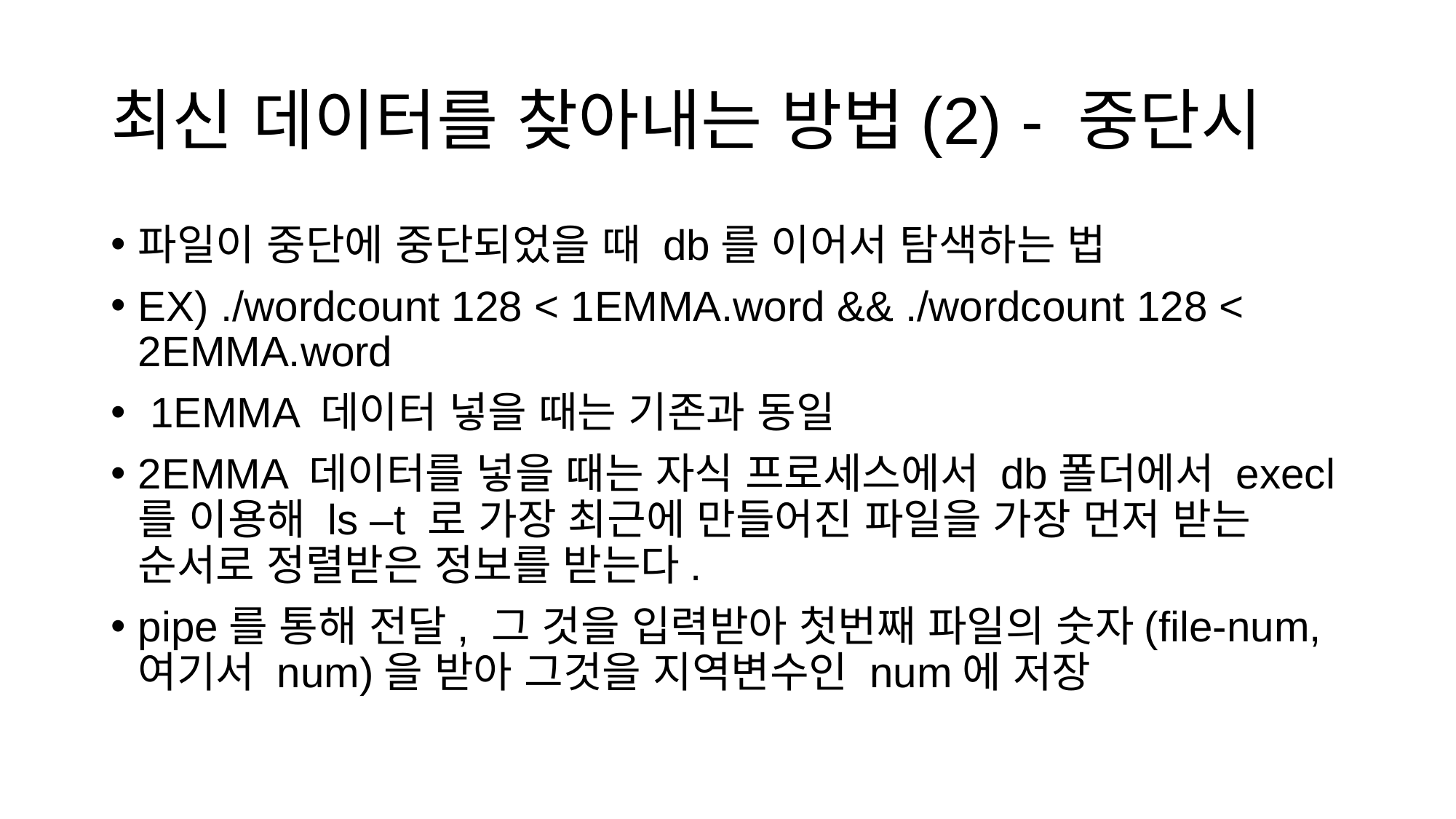

# 최신 데이터를 찾아내는 방법(2) - 중단시
파일이 중단에 중단되었을 때 db를 이어서 탐색하는 법
EX) ./wordcount 128 < 1EMMA.word && ./wordcount 128 < 2EMMA.word
 1EMMA 데이터 넣을 때는 기존과 동일
2EMMA 데이터를 넣을 때는 자식 프로세스에서 db폴더에서 execl를 이용해 ls –t 로 가장 최근에 만들어진 파일을 가장 먼저 받는 순서로 정렬받은 정보를 받는다.
pipe를 통해 전달, 그 것을 입력받아 첫번째 파일의 숫자(file-num, 여기서 num)을 받아 그것을 지역변수인 num에 저장